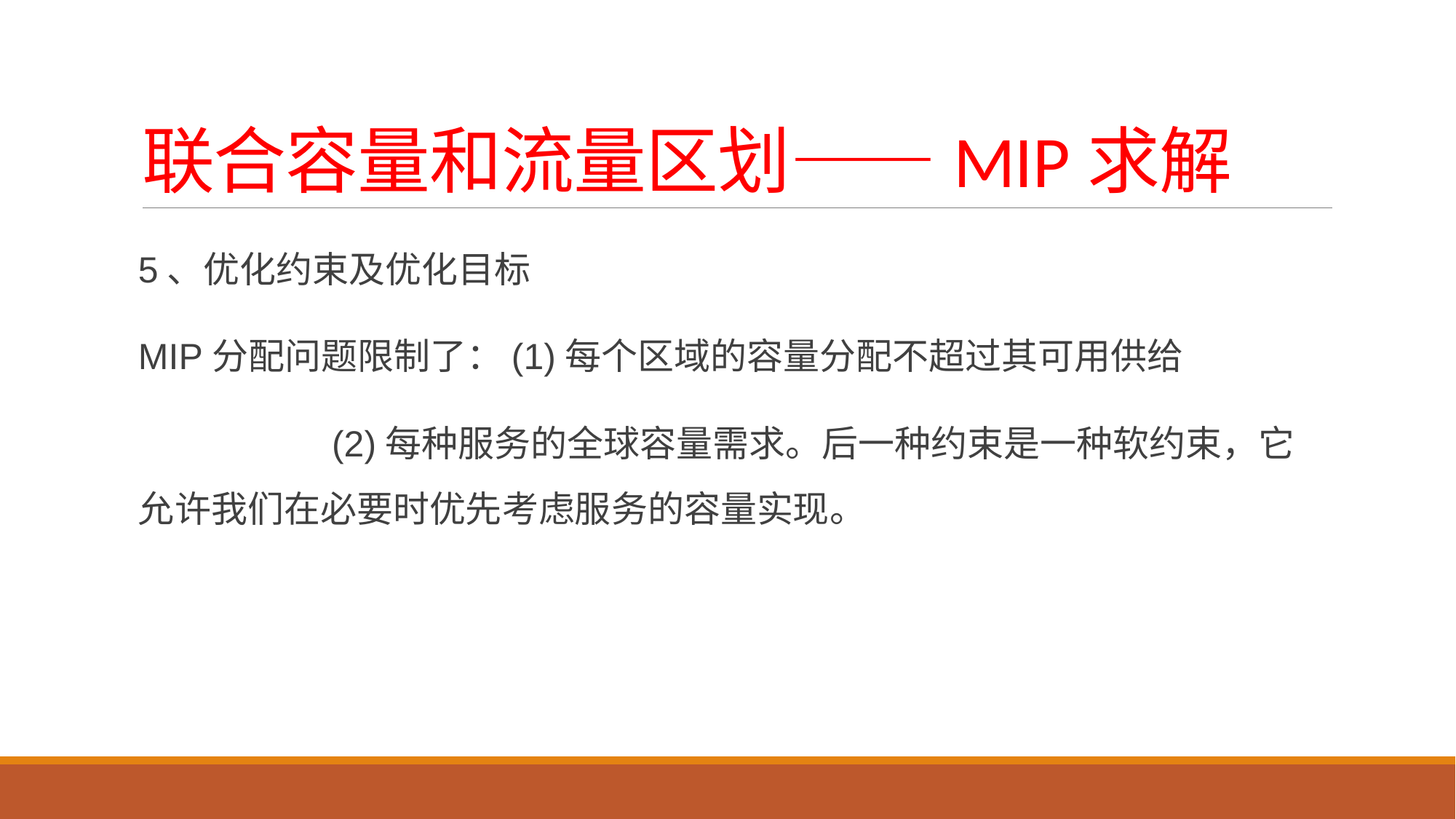

# 联合容量和流量区划——MIP求解
5、优化约束及优化目标
MIP分配问题限制了：(1)每个区域的容量分配不超过其可用供给
                   (2)每种服务的全球容量需求。后一种约束是一种软约束，它允许我们在必要时优先考虑服务的容量实现。